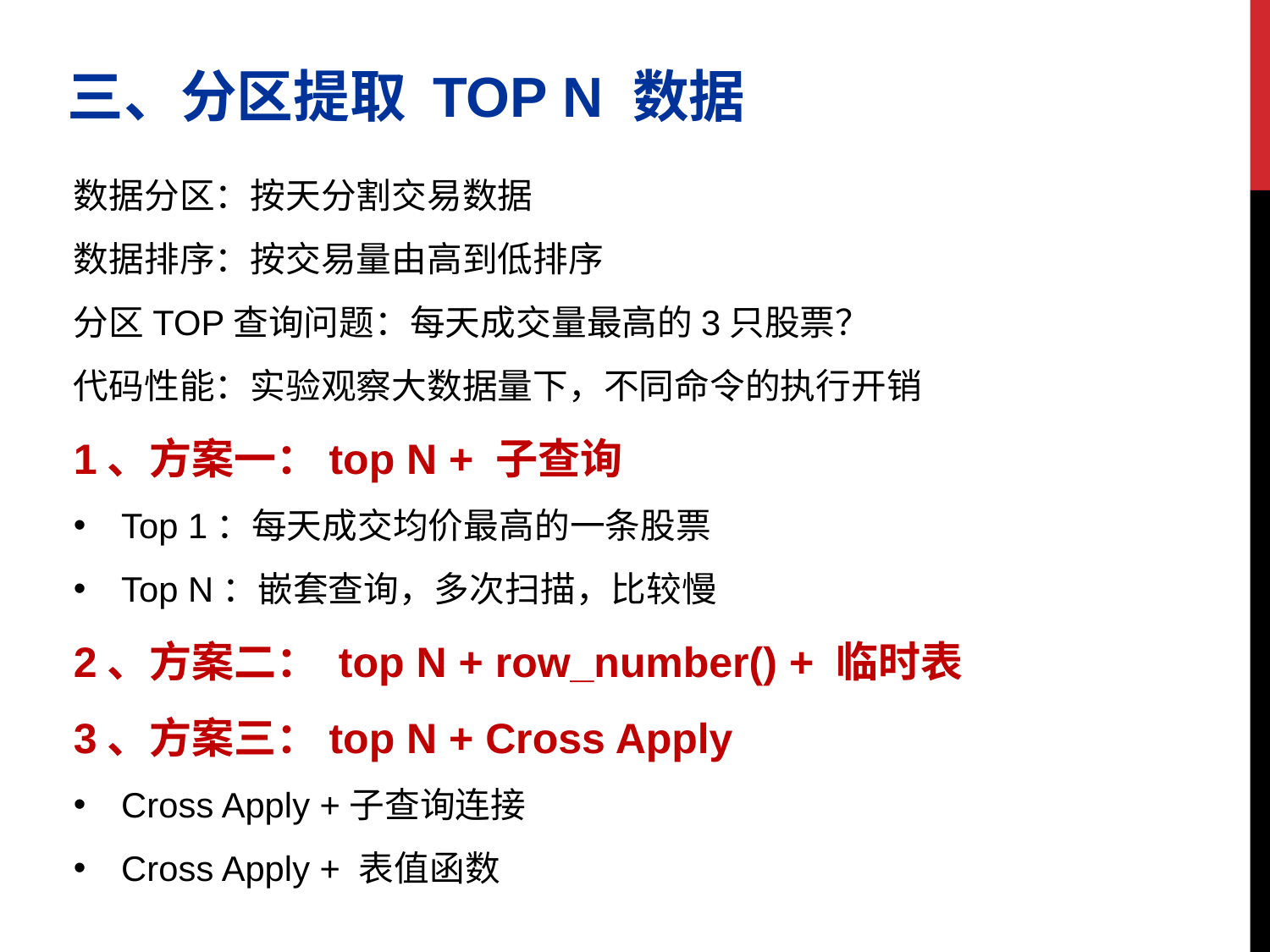

三、分区提取 TOP N 数据
数据分区：按天分割交易数据
数据排序：按交易量由高到低排序
分区TOP查询问题：每天成交量最高的3只股票？
代码性能：实验观察大数据量下，不同命令的执行开销
1、方案一：top N + 子查询
Top 1：每天成交均价最高的一条股票
Top N：嵌套查询，多次扫描，比较慢
2、方案二： top N + row_number() + 临时表
3、方案三：top N + Cross Apply
Cross Apply +子查询连接
Cross Apply + 表值函数